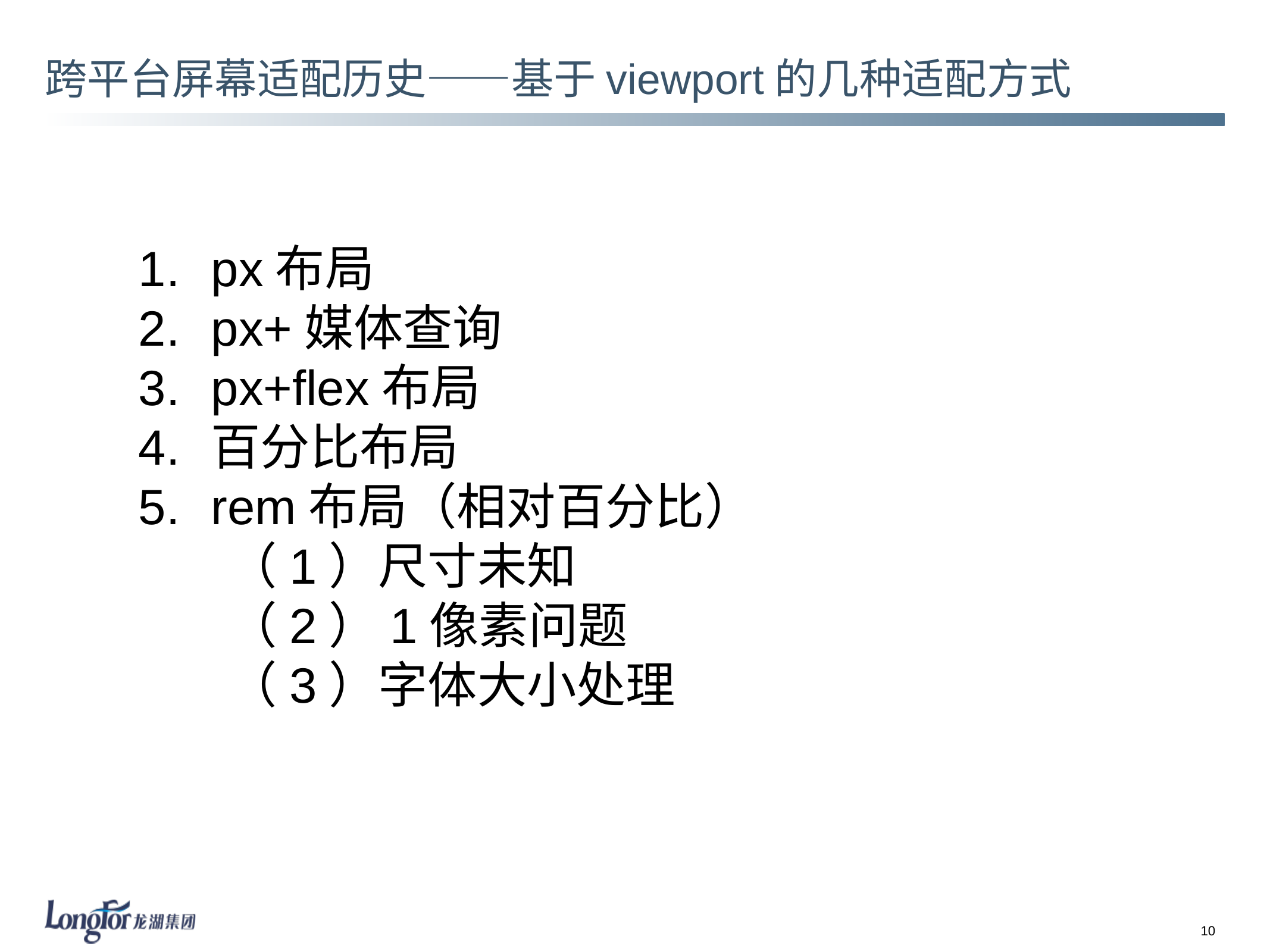

# 跨平台屏幕适配历史——基于viewport的几种适配方式
px布局
px+媒体查询
px+flex布局
百分比布局
rem布局（相对百分比）
	（1）尺寸未知
	（2）1像素问题
	（3）字体大小处理
10